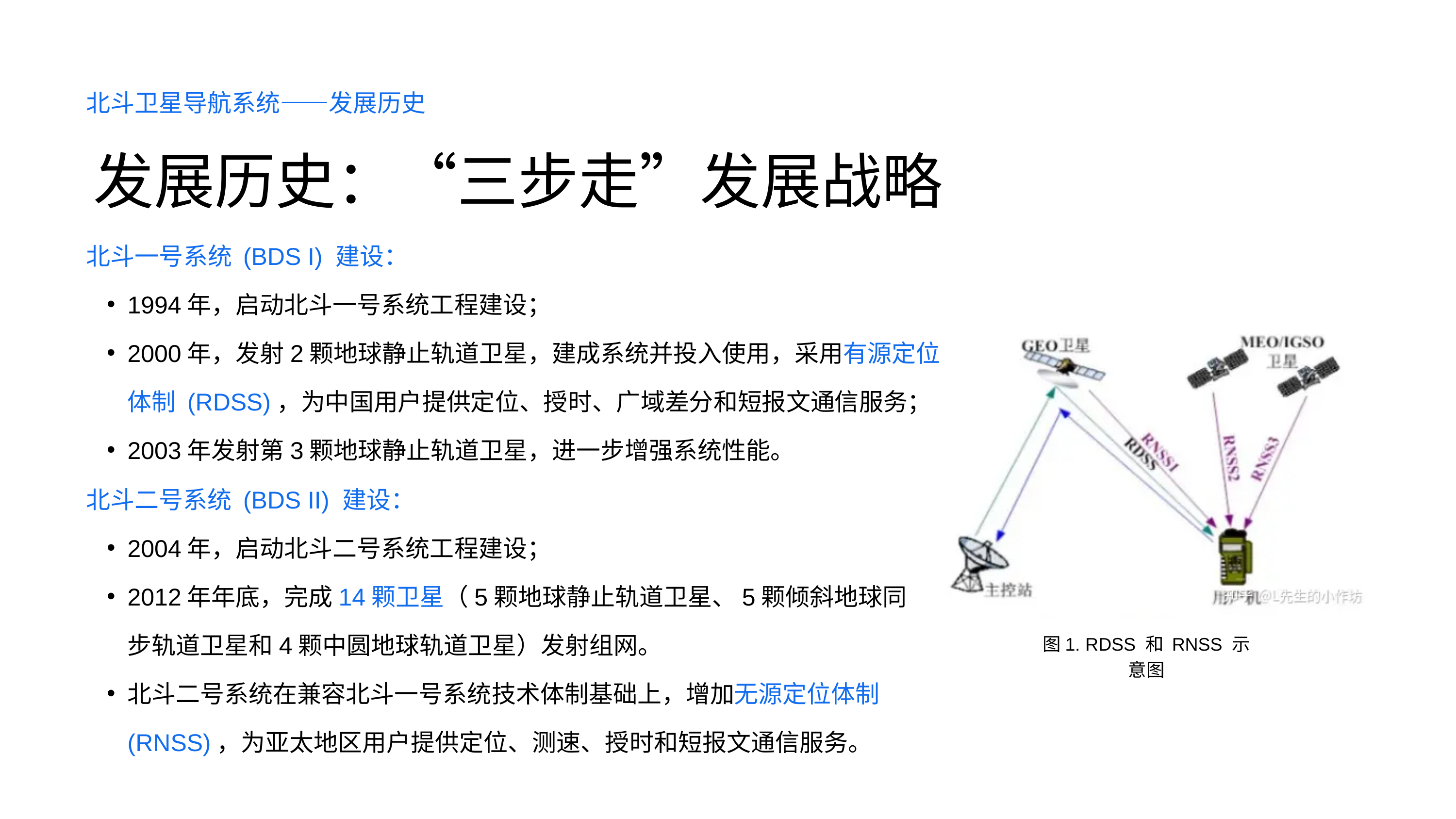

北斗卫星导航系统——发展历史
发展历史：“三步走”发展战略
北斗一号系统 (BDS I) 建设：
1994年，启动北斗一号系统工程建设；
2000年，发射2颗地球静止轨道卫星，建成系统并投入使用，采用有源定位体制 (RDSS)，为中国用户提供定位、授时、广域差分和短报文通信服务；
2003年发射第3颗地球静止轨道卫星，进一步增强系统性能。

北斗二号系统 (BDS II) 建设：
2004年，启动北斗二号系统工程建设；
2012年年底，完成14颗卫星（5颗地球静止轨道卫星、5颗倾斜地球同步轨道卫星和4颗中圆地球轨道卫星）发射组网。
北斗二号系统在兼容北斗一号系统技术体制基础上，增加无源定位体制 (RNSS)，为亚太地区用户提供定位、测速、授时和短报文通信服务。
图1. RDSS 和 RNSS 示意图